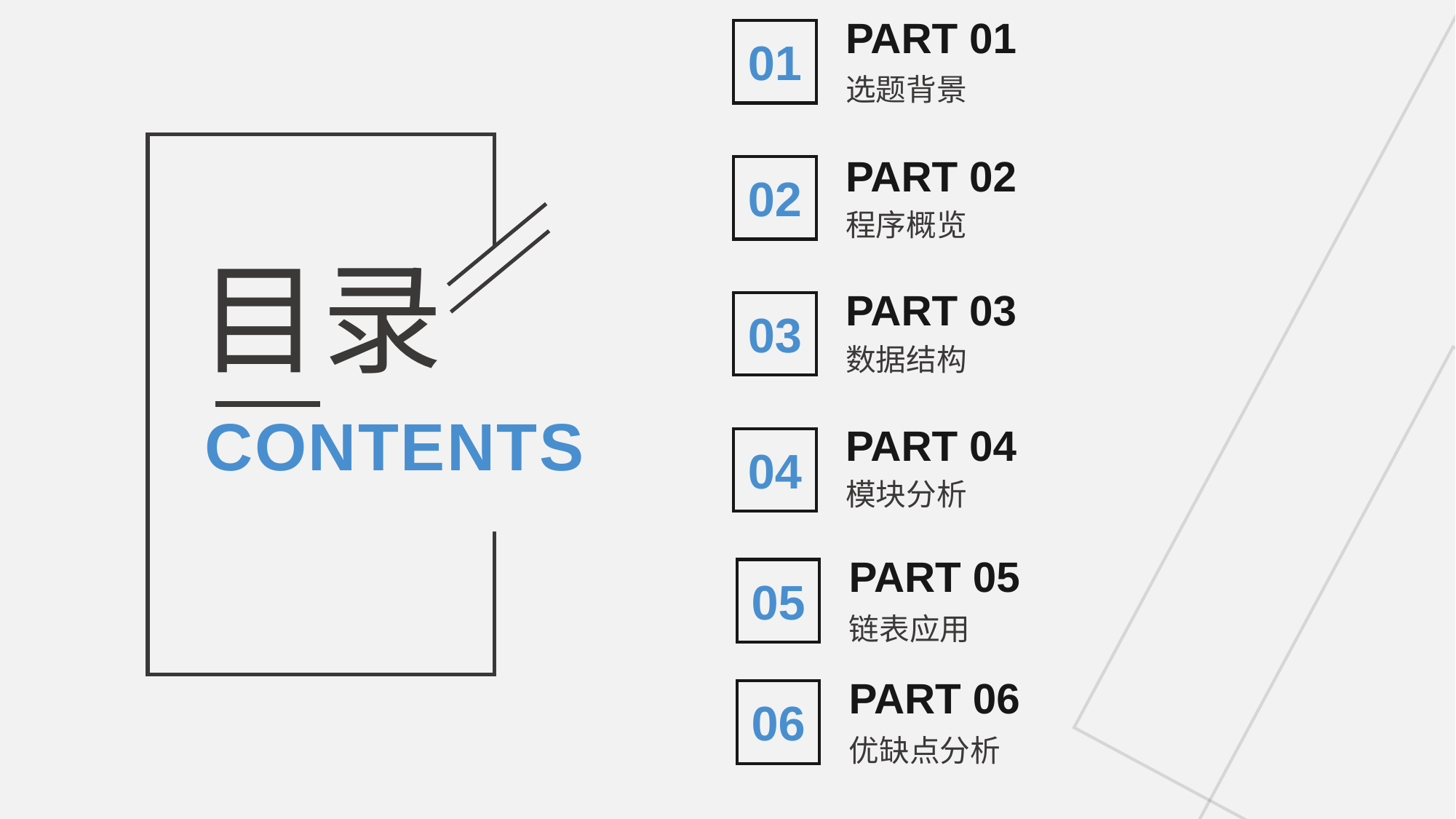

PART 01

01
选题背景

PART 02

02
程序概览

PART 03

03
目录
数据结构
CONTENTS
PART 04

04
模块分析

PART 05

05
链表应用
PART 06

06
优缺点分析